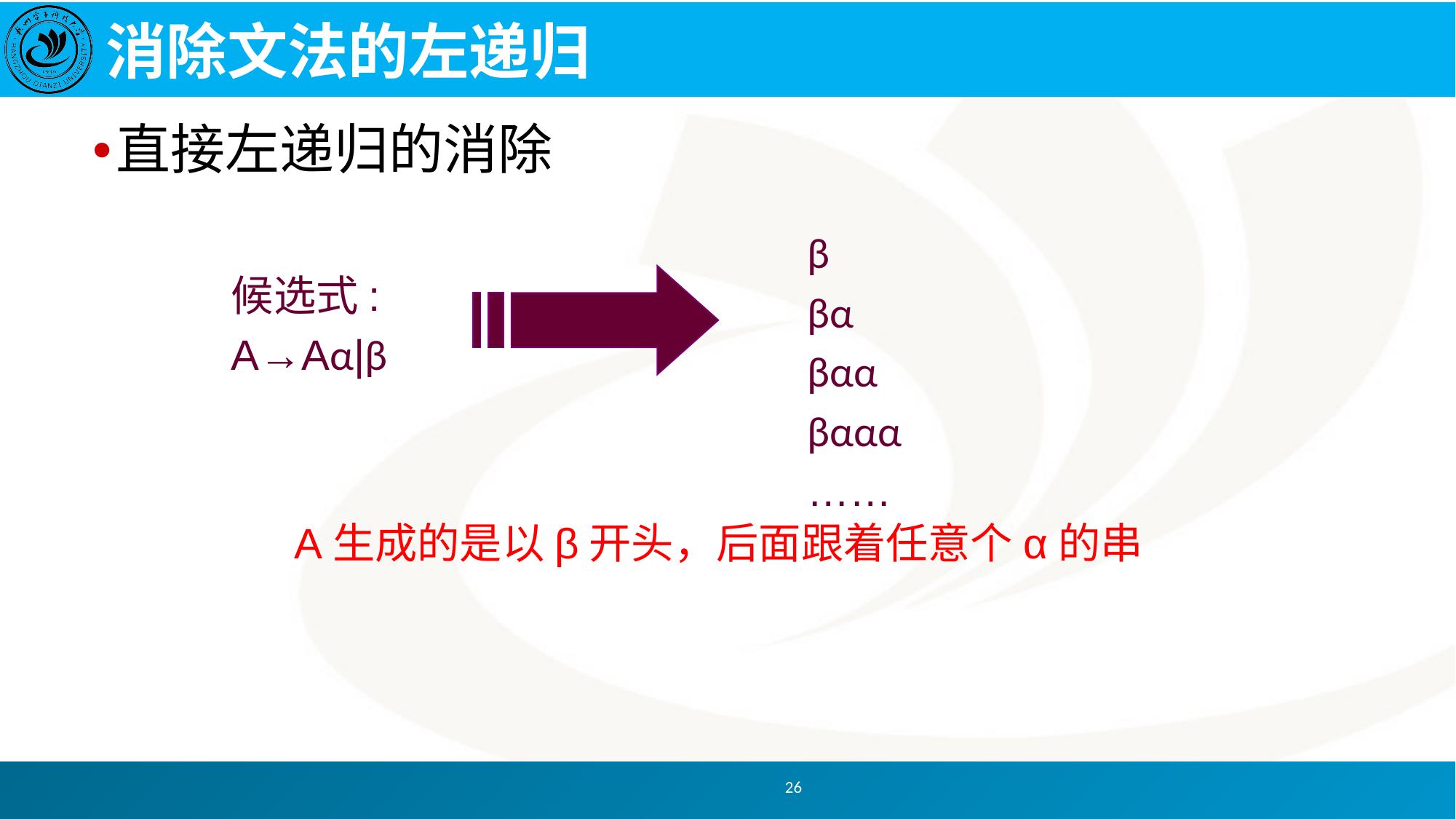

# 消除文法的左递归
直接左递归的消除
β
βα
βαα
βααα
……
候选式:
A→Aα|β

A生成的是以β开头，后面跟着任意个α的串
26